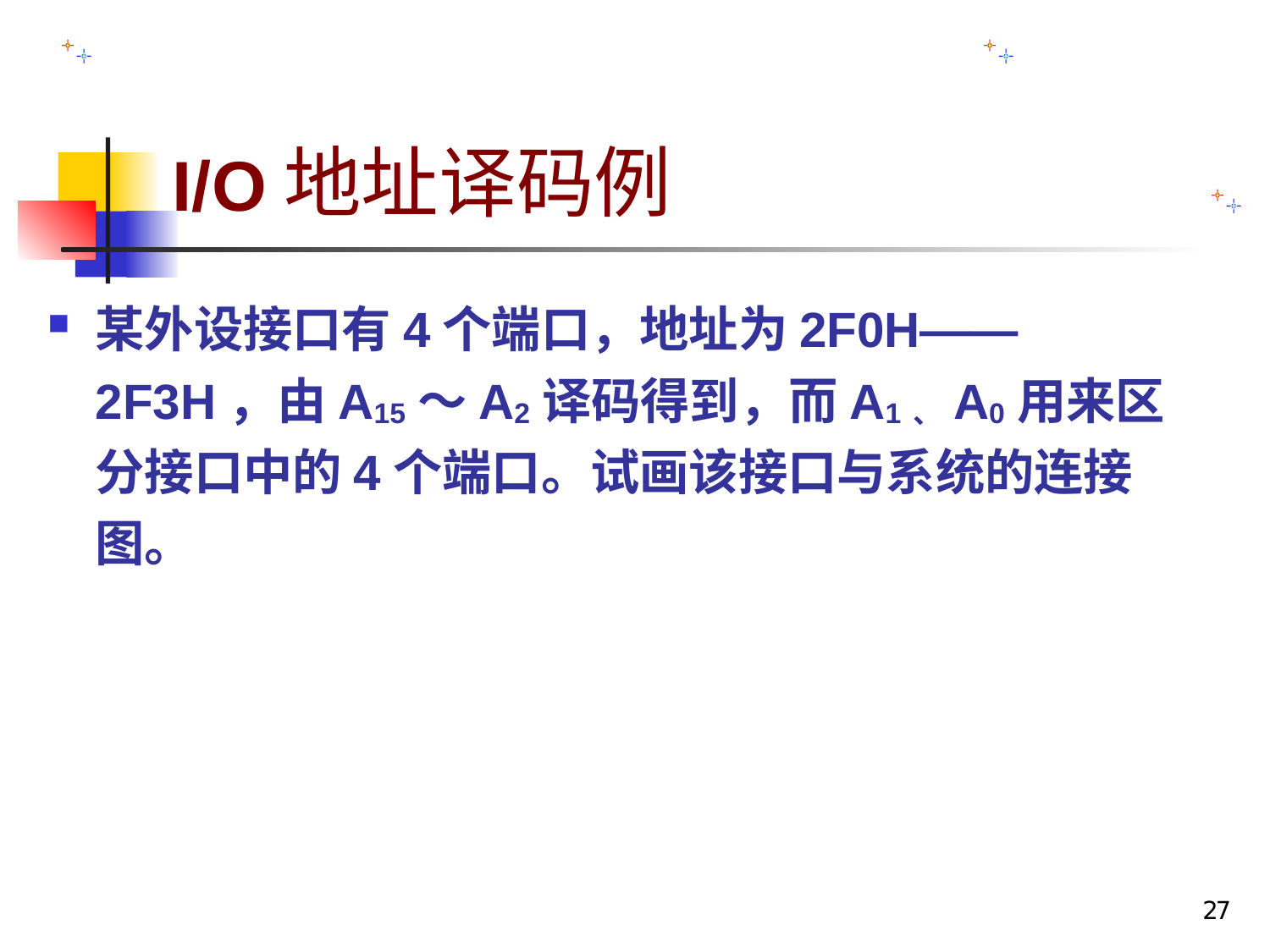

I/O地址译码例
某外设接口有4个端口，地址为2F0H——2F3H，由A15～A2译码得到，而A1、A0用来区分接口中的4个端口。试画该接口与系统的连接图。
27